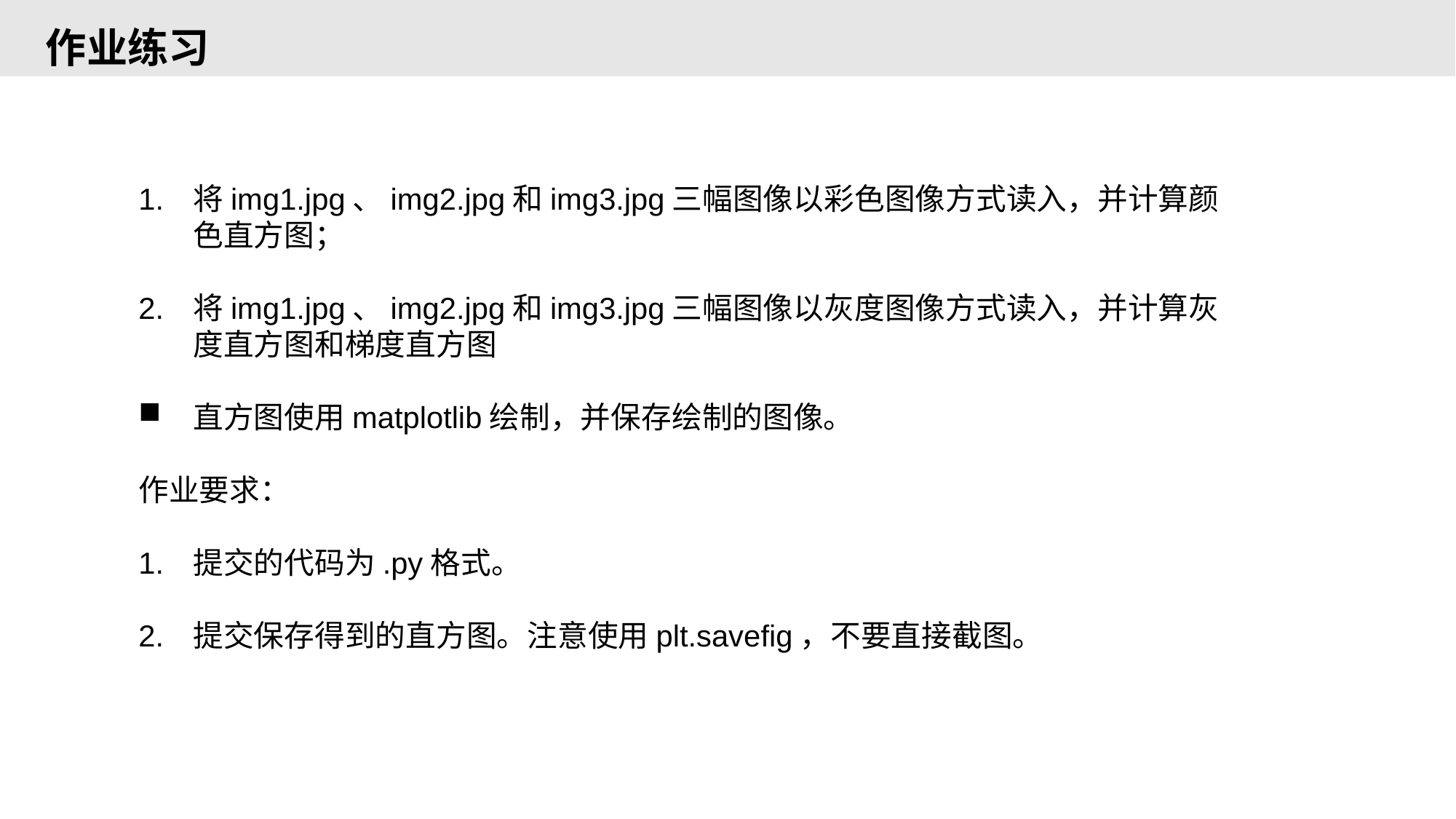

作业练习
将img1.jpg、img2.jpg和img3.jpg三幅图像以彩色图像方式读入，并计算颜色直方图；

将img1.jpg、img2.jpg和img3.jpg三幅图像以灰度图像方式读入，并计算灰度直方图和梯度直方图

直方图使用matplotlib绘制，并保存绘制的图像。

作业要求：

提交的代码为.py格式。

提交保存得到的直方图。注意使用plt.savefig，不要直接截图。